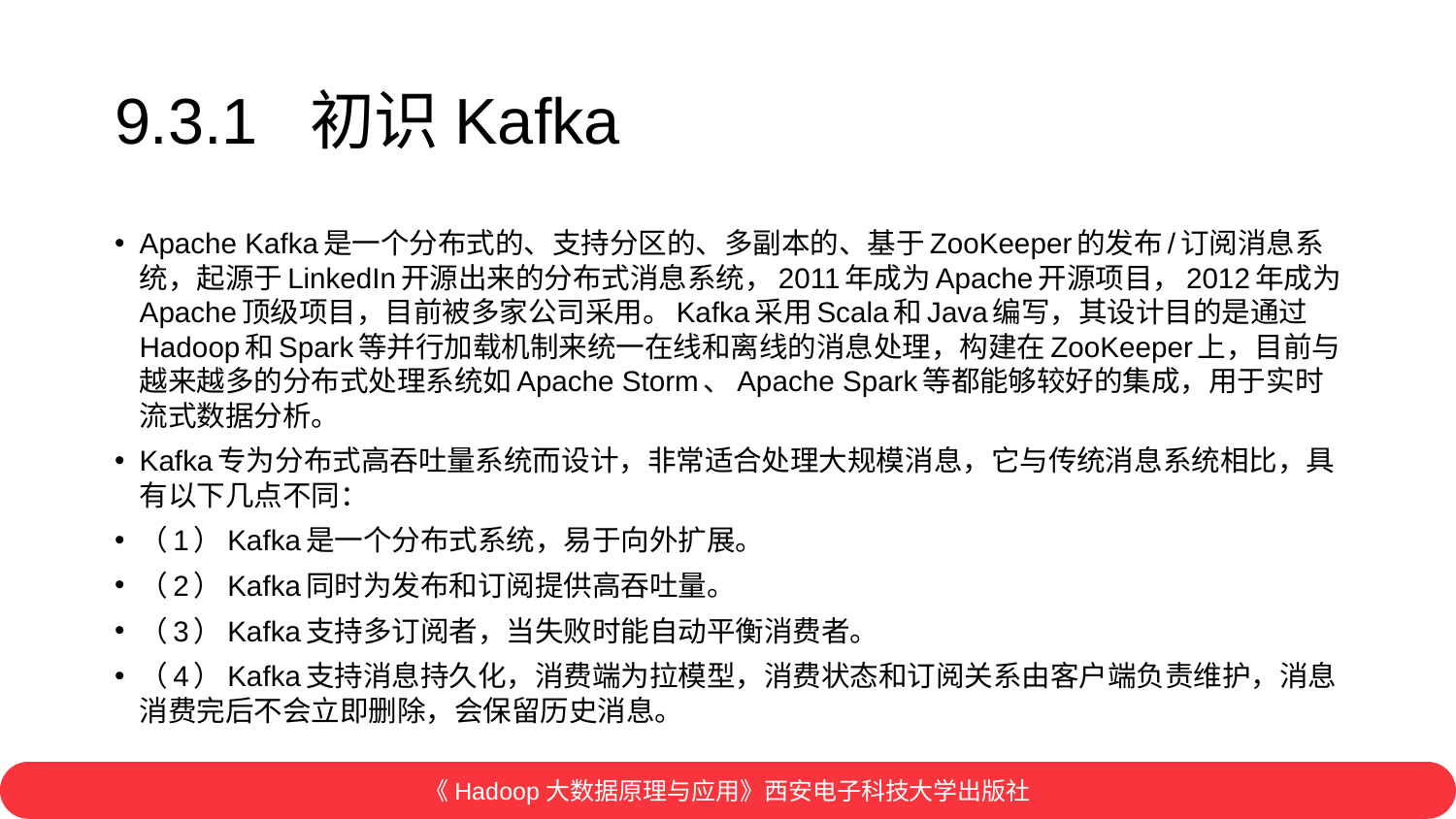

# 9.3.1  初识Kafka
Apache Kafka是一个分布式的、支持分区的、多副本的、基于ZooKeeper的发布/订阅消息系统，起源于LinkedIn开源出来的分布式消息系统，2011年成为Apache开源项目，2012年成为Apache顶级项目，目前被多家公司采用。Kafka采用Scala和Java编写，其设计目的是通过Hadoop和Spark等并行加载机制来统一在线和离线的消息处理，构建在ZooKeeper上，目前与越来越多的分布式处理系统如Apache Storm、Apache Spark等都能够较好的集成，用于实时流式数据分析。
Kafka专为分布式高吞吐量系统而设计，非常适合处理大规模消息，它与传统消息系统相比，具有以下几点不同：
（1）Kafka是一个分布式系统，易于向外扩展。
（2）Kafka同时为发布和订阅提供高吞吐量。
（3）Kafka支持多订阅者，当失败时能自动平衡消费者。
（4）Kafka支持消息持久化，消费端为拉模型，消费状态和订阅关系由客户端负责维护，消息消费完后不会立即删除，会保留历史消息。